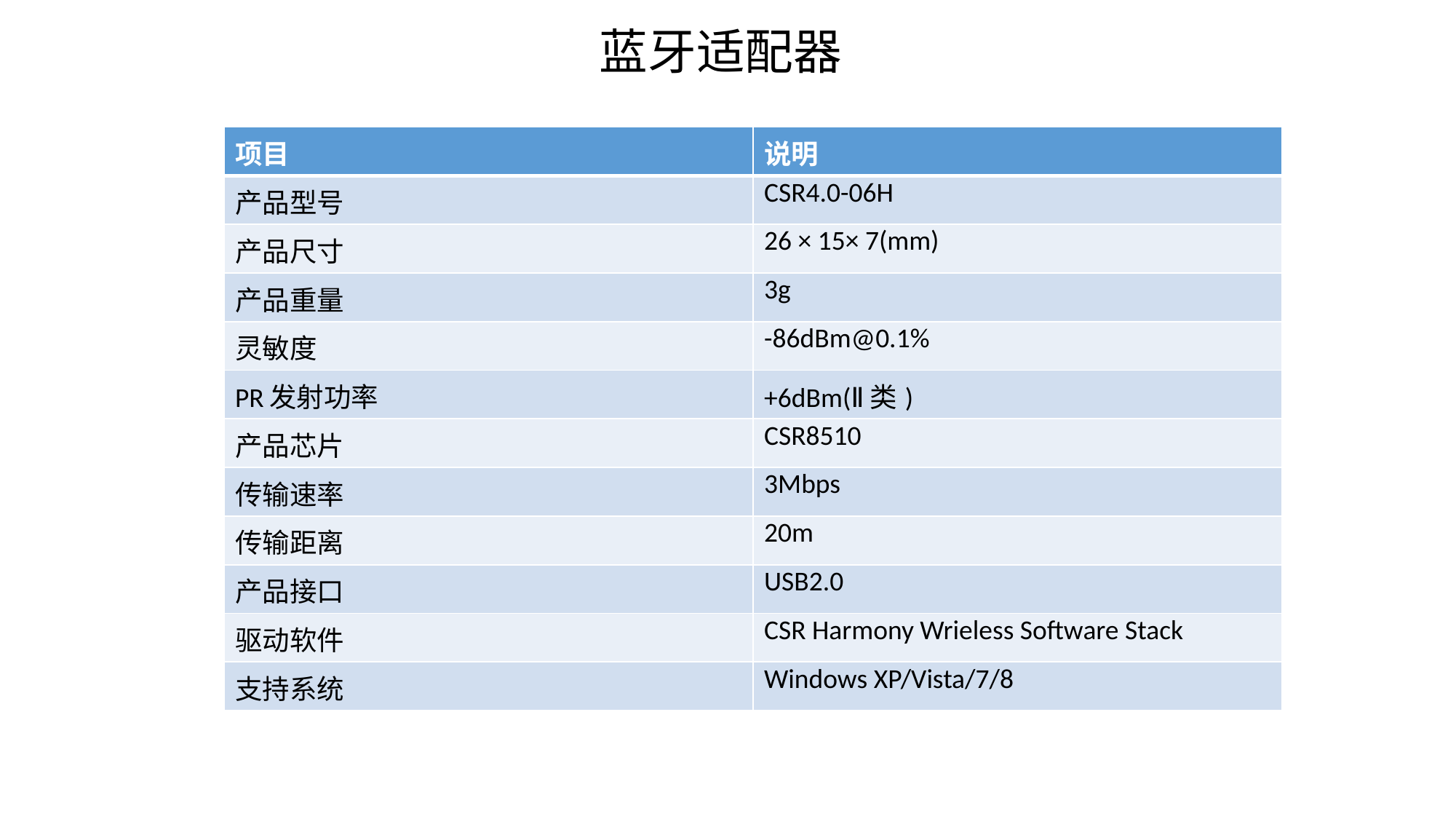

蓝牙适配器
| 项目 | 说明 |
| --- | --- |
| 产品型号 | CSR4.0-06H |
| 产品尺寸 | 26 × 15× 7(mm) |
| 产品重量 | 3g |
| 灵敏度 | -86dBm@0.1% |
| PR发射功率 | +6dBm(Ⅱ类) |
| 产品芯片 | CSR8510 |
| 传输速率 | 3Mbps |
| 传输距离 | 20m |
| 产品接口 | USB2.0 |
| 驱动软件 | CSR Harmony Wrieless Software Stack |
| 支持系统 | Windows XP/Vista/7/8 |